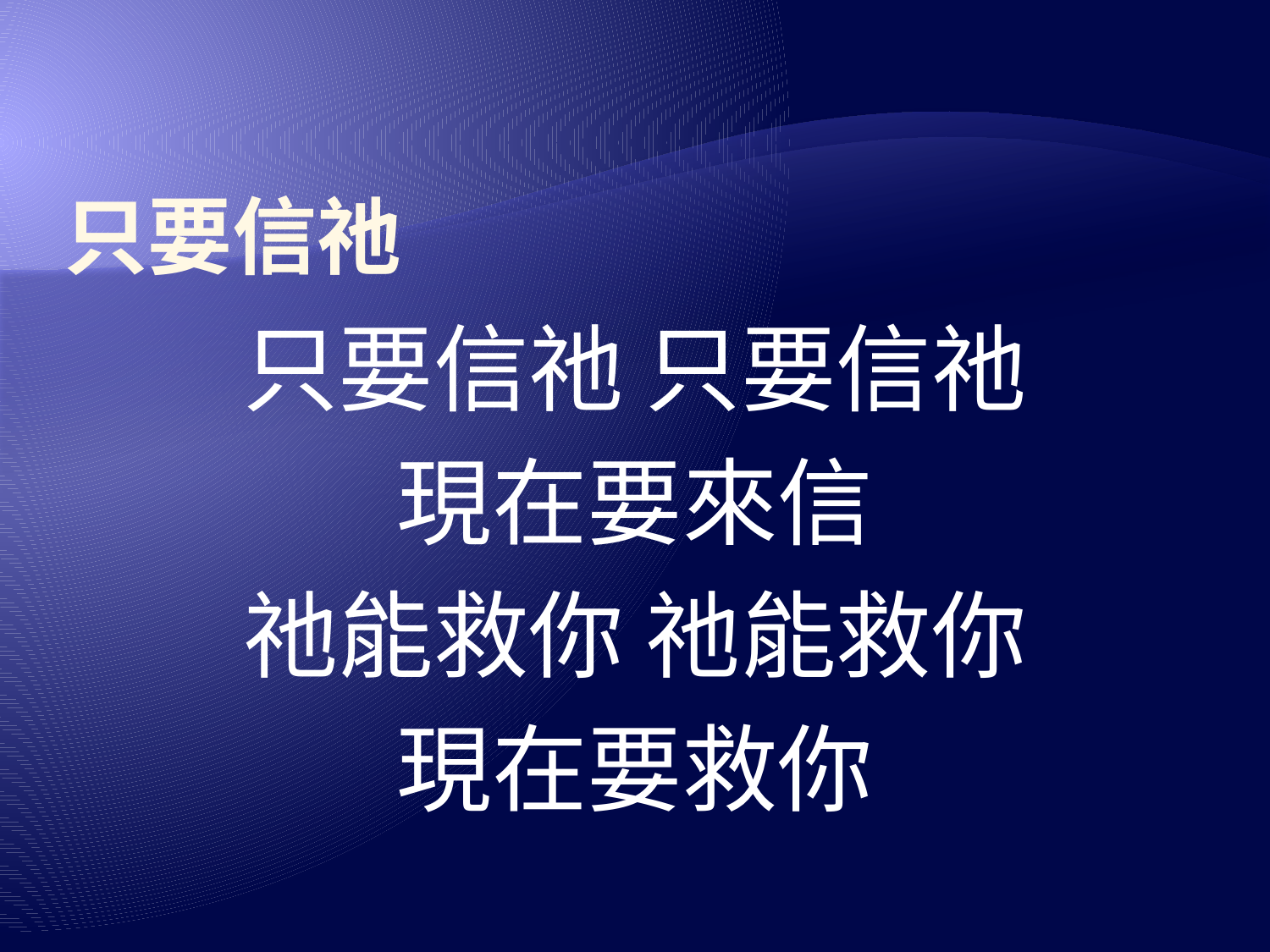

# 只要信祂
只要信祂 只要信祂
現在要來信
祂能救你 祂能救你
現在要救你